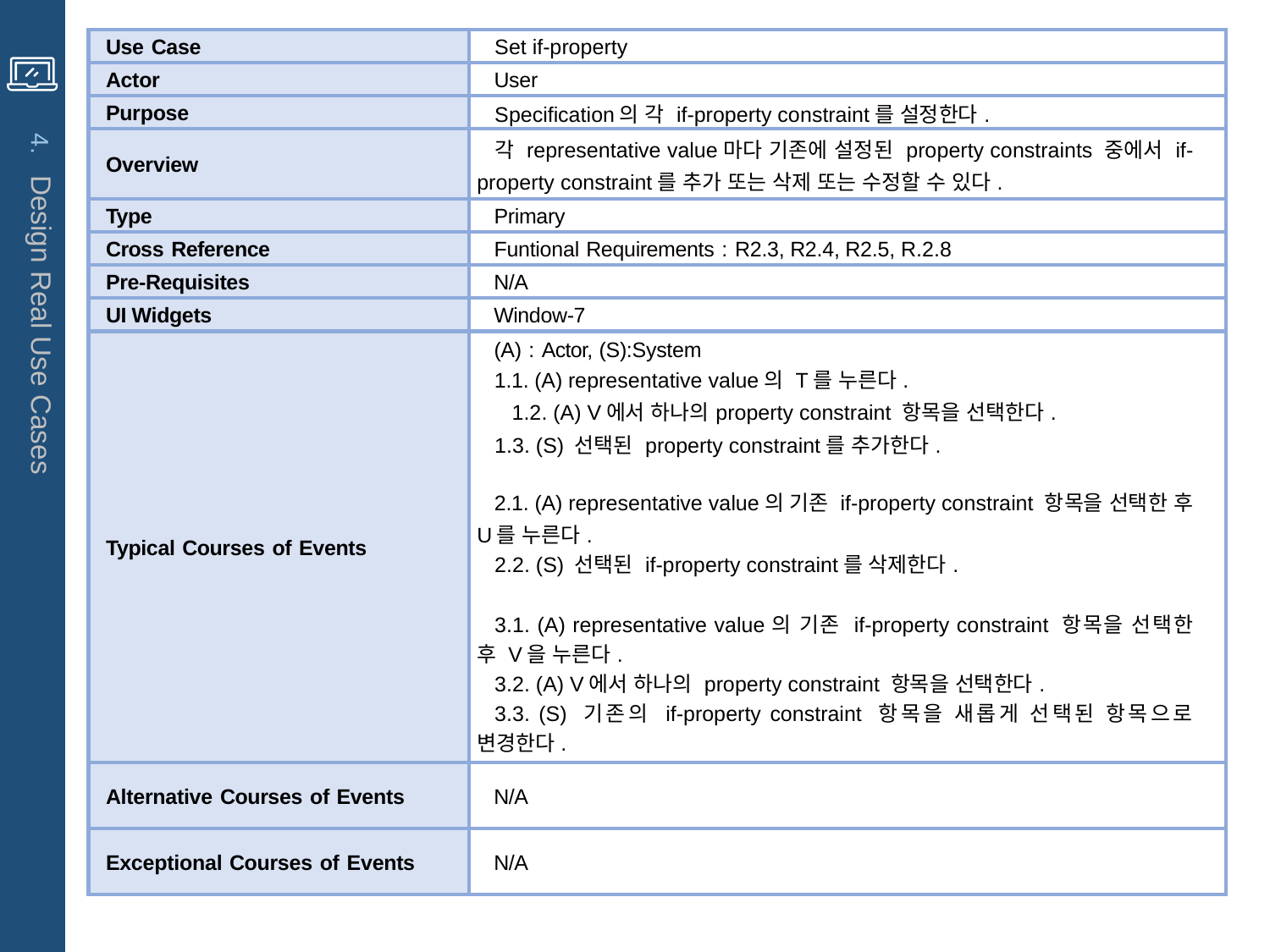

| Use Case | Set if-property |
| --- | --- |
| Actor | User |
| Purpose | Specification의 각 if-property constraint를 설정한다. |
| Overview | 각 representative value마다 기존에 설정된 property constraints 중에서 if-property constraint를 추가 또는 삭제 또는 수정할 수 있다. |
| Type | Primary |
| Cross Reference | Funtional Requirements : R2.3, R2.4, R2.5, R.2.8 |
| Pre-Requisites | N/A |
| UI Widgets | Window-7 |
| Typical Courses of Events | (A) : Actor, (S):System 1.1. (A) representative value의 T를 누른다. 1.2. (A) V에서 하나의property constraint 항목을 선택한다. 1.3. (S) 선택된 property constraint를 추가한다.   2.1. (A) representative value의 기존 if-property constraint 항목을 선택한 후 U를 누른다. 2.2. (S) 선택된 if-property constraint를 삭제한다.   3.1. (A) representative value의 기존 if-property constraint 항목을 선택한 후 V을 누른다. 3.2. (A) V에서 하나의 property constraint 항목을 선택한다. 3.3. (S) 기존의 if-property constraint 항목을 새롭게 선택된 항목으로 변경한다. |
| Alternative Courses of Events | N/A |
| Exceptional Courses of Events | N/A |

4.   Design Real Use Cases